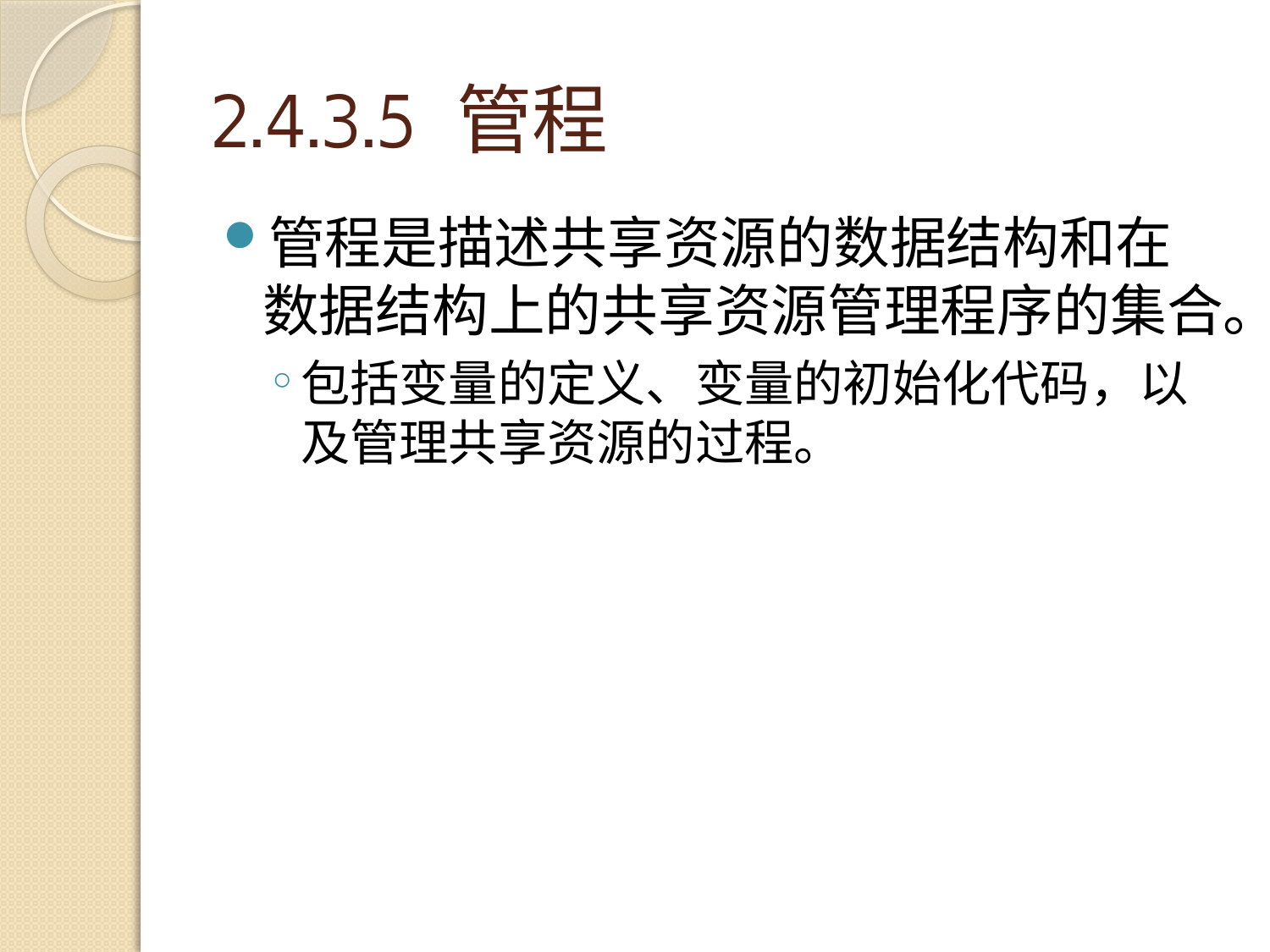

# 2.4.3.5 管程
管程是描述共享资源的数据结构和在数据结构上的共享资源管理程序的集合。
包括变量的定义、变量的初始化代码，以及管理共享资源的过程。